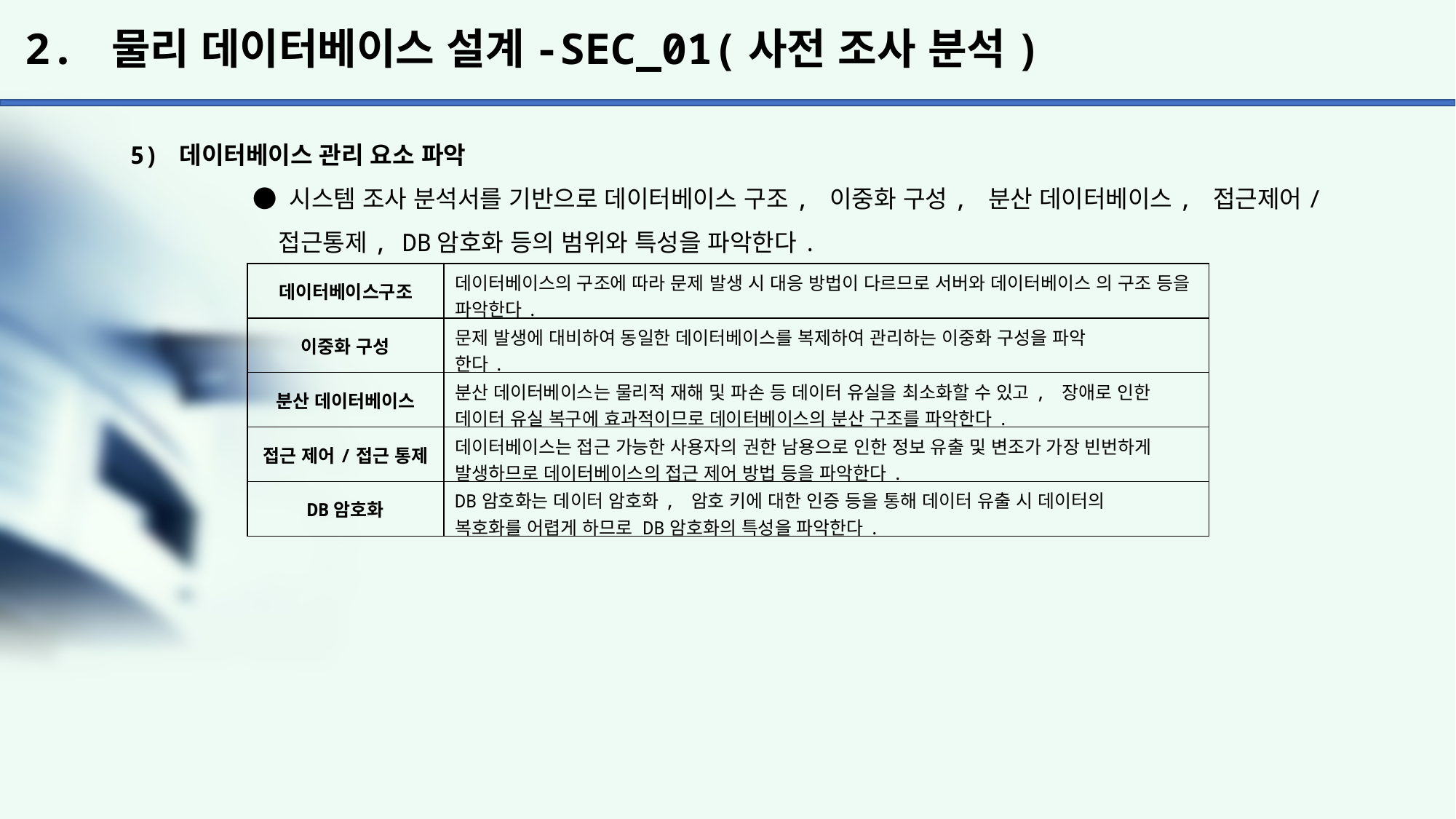

# 2. 물리 데이터베이스 설계-SEC_01(사전 조사 분석)
5) 데이터베이스 관리 요소 파악
	  ● 시스템 조사 분석서를 기반으로 데이터베이스 구조, 이중화 구성, 분산 데이터베이스, 접근제어/
	     접근통제, DB암호화 등의 범위와 특성을 파악한다.
| 데이터베이스구조 | 데이터베이스의 구조에 따라 문제 발생 시 대응 방법이 다르므로 서버와 데이터베이스 의 구조 등을 파악한다. |
| --- | --- |
| 이중화 구성 | 문제 발생에 대비하여 동일한 데이터베이스를 복제하여 관리하는 이중화 구성을 파악 한다. |
| 분산 데이터베이스 | 분산 데이터베이스는 물리적 재해 및 파손 등 데이터 유실을 최소화할 수 있고, 장애로 인한 데이터 유실 복구에 효과적이므로 데이터베이스의 분산 구조를 파악한다. |
| 접근 제어/접근 통제 | 데이터베이스는 접근 가능한 사용자의 권한 남용으로 인한 정보 유출 및 변조가 가장 빈번하게 발생하므로 데이터베이스의 접근 제어 방법 등을 파악한다. |
| DB암호화 | DB암호화는 데이터 암호화, 암호 키에 대한 인증 등을 통해 데이터 유출 시 데이터의 복호화를 어렵게 하므로 DB암호화의 특성을 파악한다. |